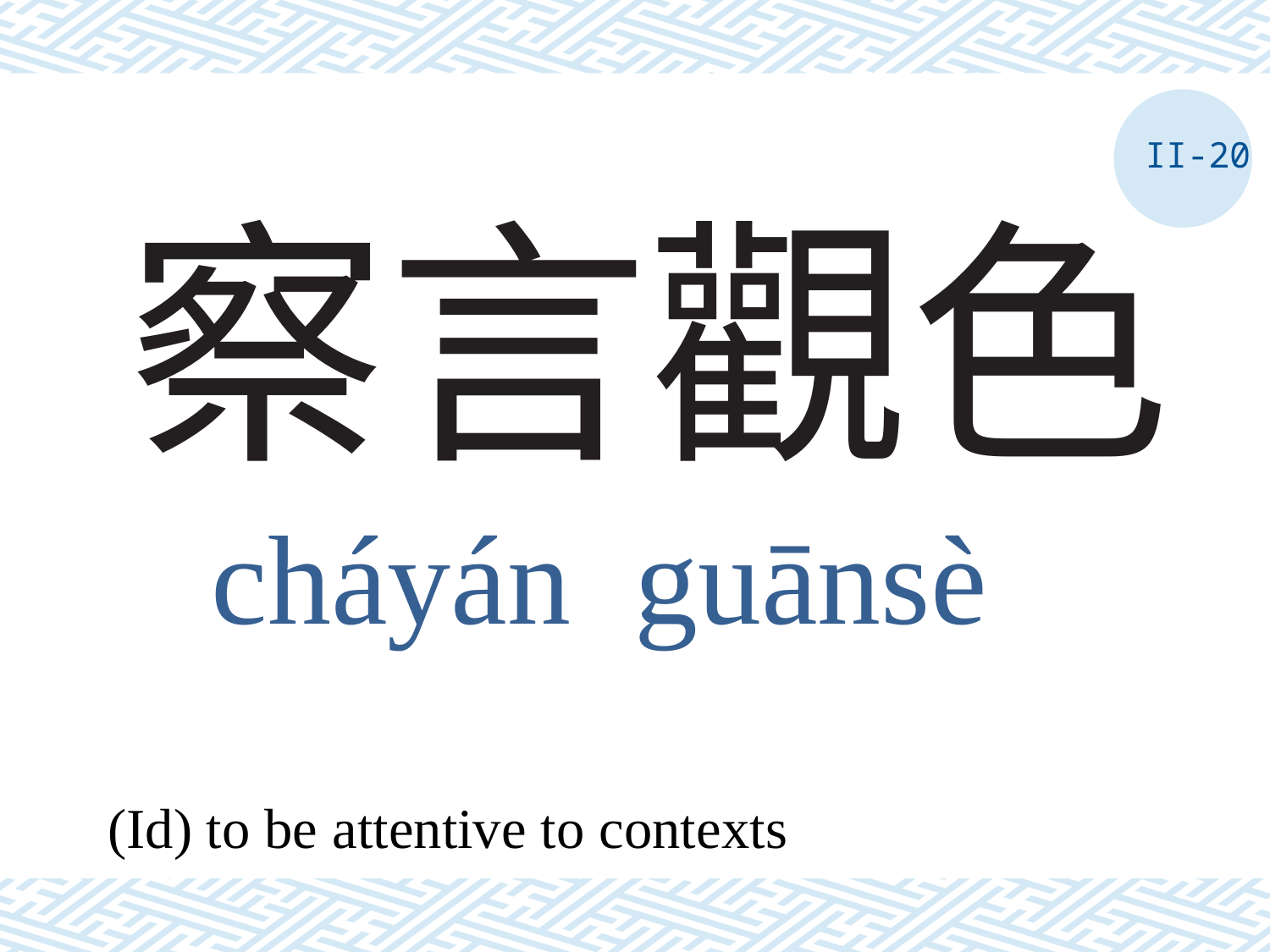

II-20

# 察言觀色
cháyán  guānsè

(Id) to be attentive to contexts